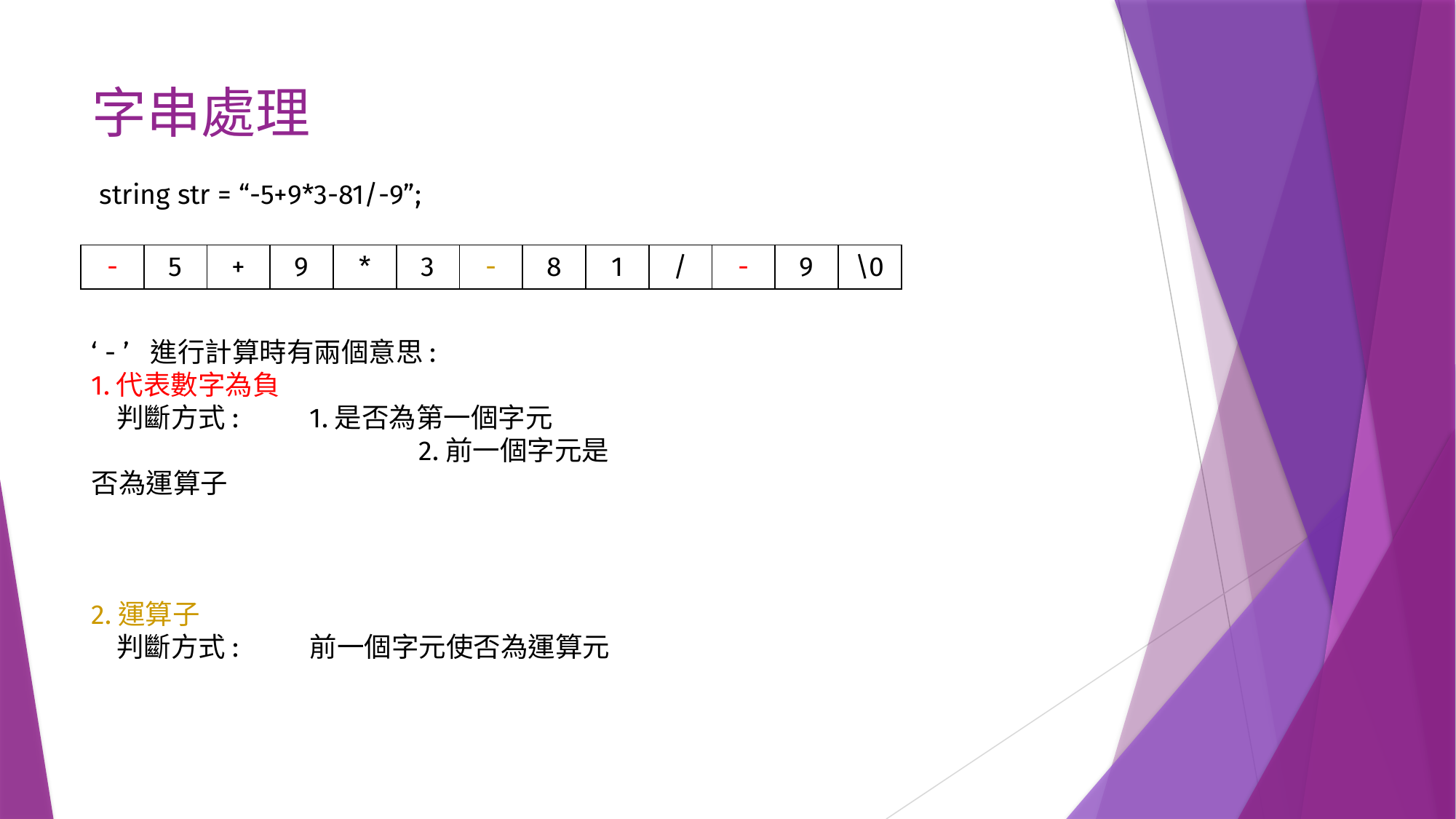

# 字串處理
string str = “-5+9*3-81/-9”;
| - | 5 | + | 9 | \* | 3 | - | 8 | 1 | / | - | 9 | \0 |
| --- | --- | --- | --- | --- | --- | --- | --- | --- | --- | --- | --- | --- |
‘ - ’  進行計算時有兩個意思:
1.代表數字為負
   判斷方式:	1.是否為第一個字元
		    	2.前一個字元是否為運算子

2.運算子
   判斷方式:	前一個字元使否為運算元